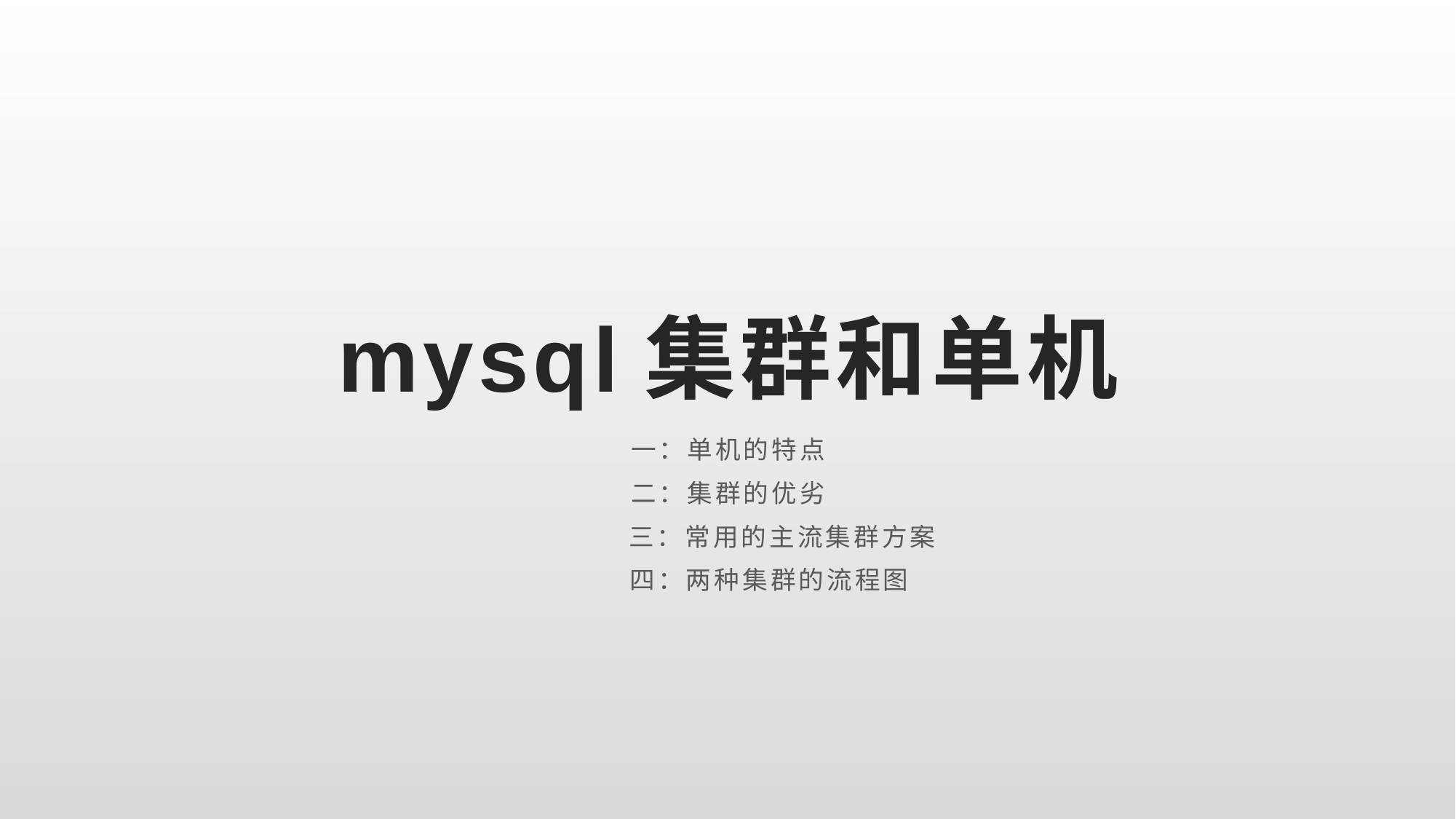

# mysql集群和单机
一：单机的特点
二：集群的优劣
            三：常用的主流集群方案
         四：两种集群的流程图